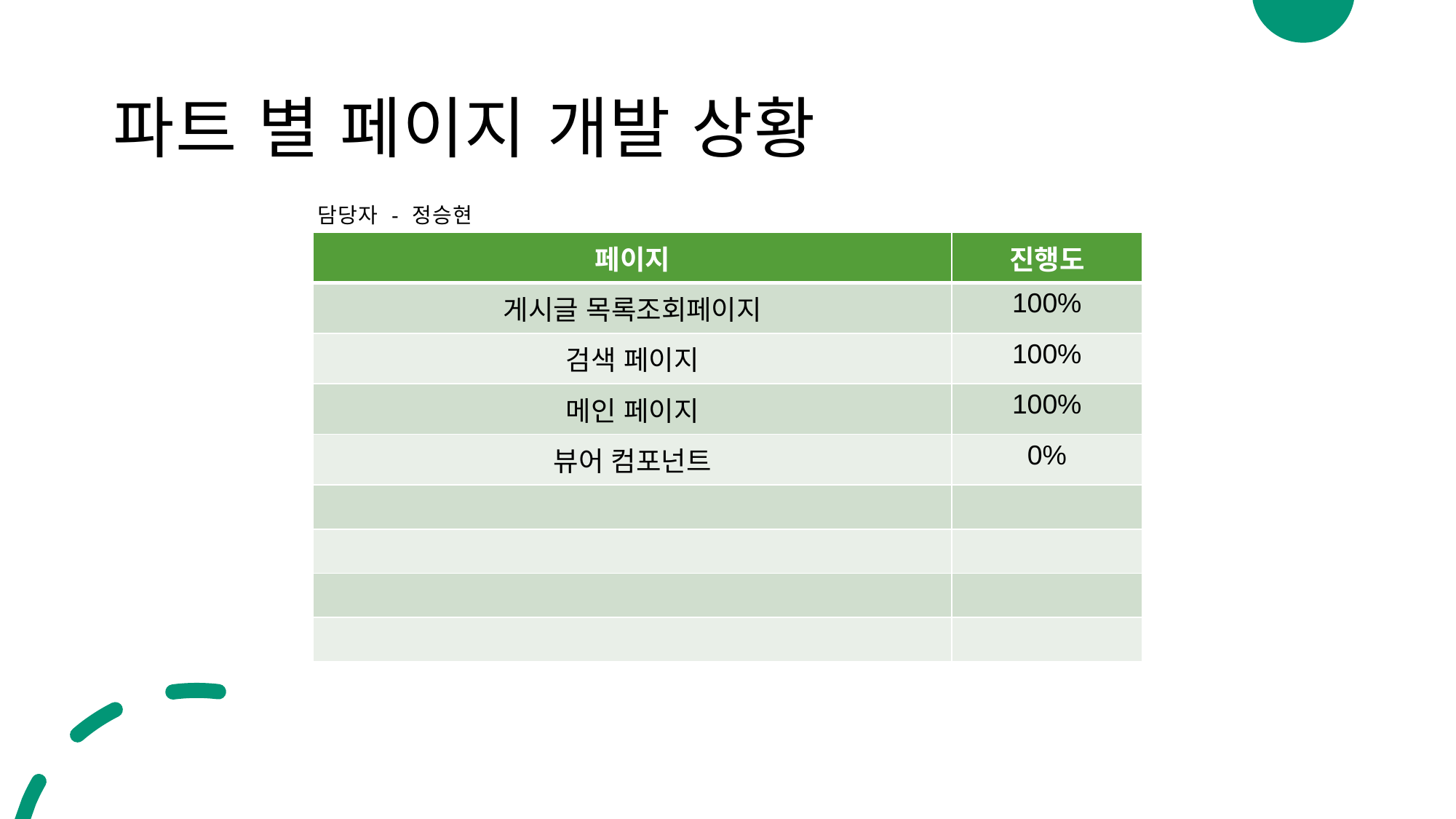

# 파트 별 페이지 개발 상황
담당자 - 정승현
| 페이지 | 진행도 |
| --- | --- |
| 게시글 목록조회페이지 | 100% |
| 검색 페이지 | 100% |
| 메인 페이지 | 100% |
| 뷰어 컴포넌트 | 0% |
|  |  |
|  |  |
|  |  |
|  |  |